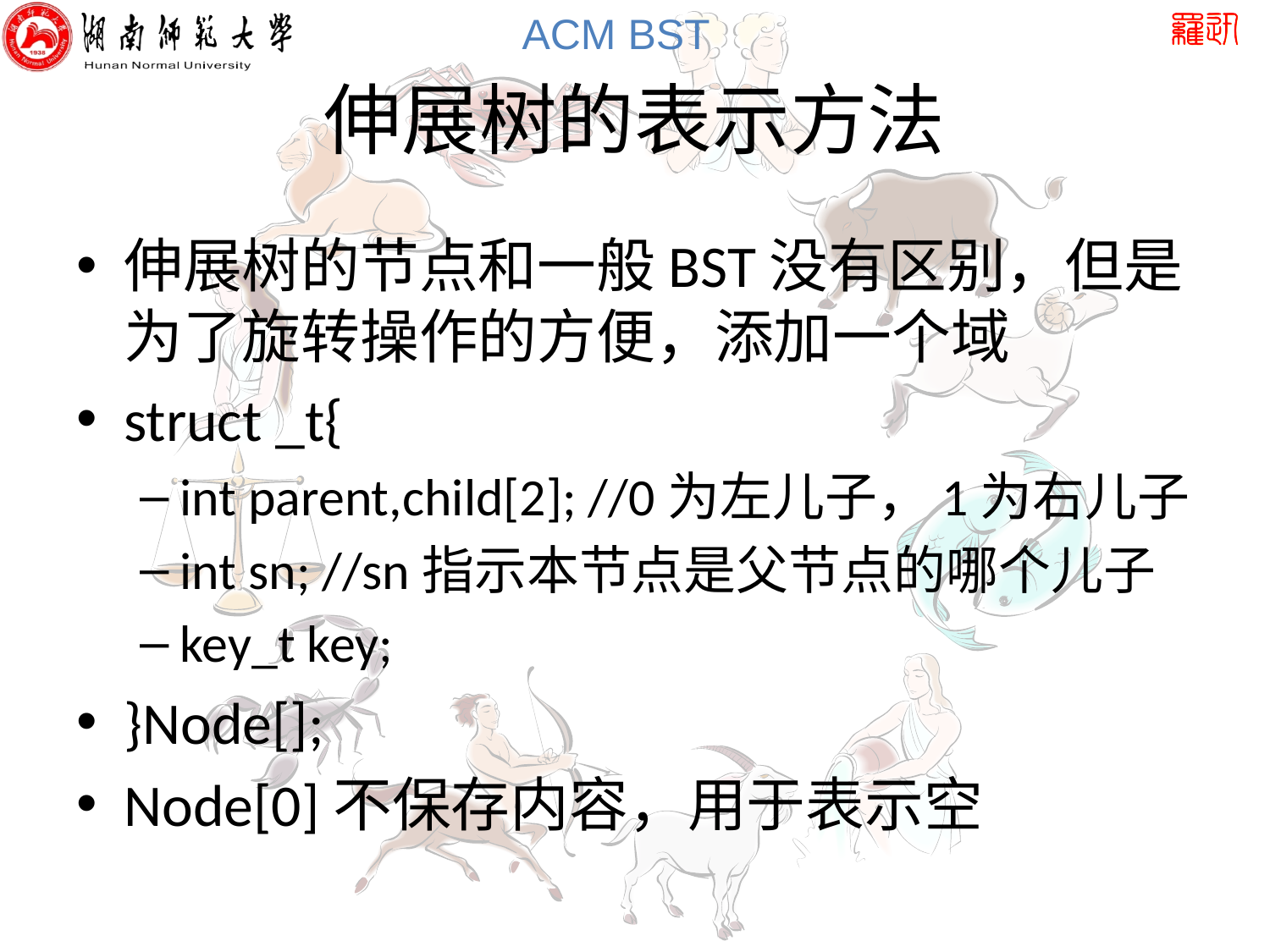

# 伸展树的表示方法
伸展树的节点和一般BST没有区别，但是为了旋转操作的方便，添加一个域
struct _t{
int parent,child[2]; //0为左儿子，1为右儿子
int sn; //sn指示本节点是父节点的哪个儿子
key_t key;
}Node[];
Node[0]不保存内容，用于表示空